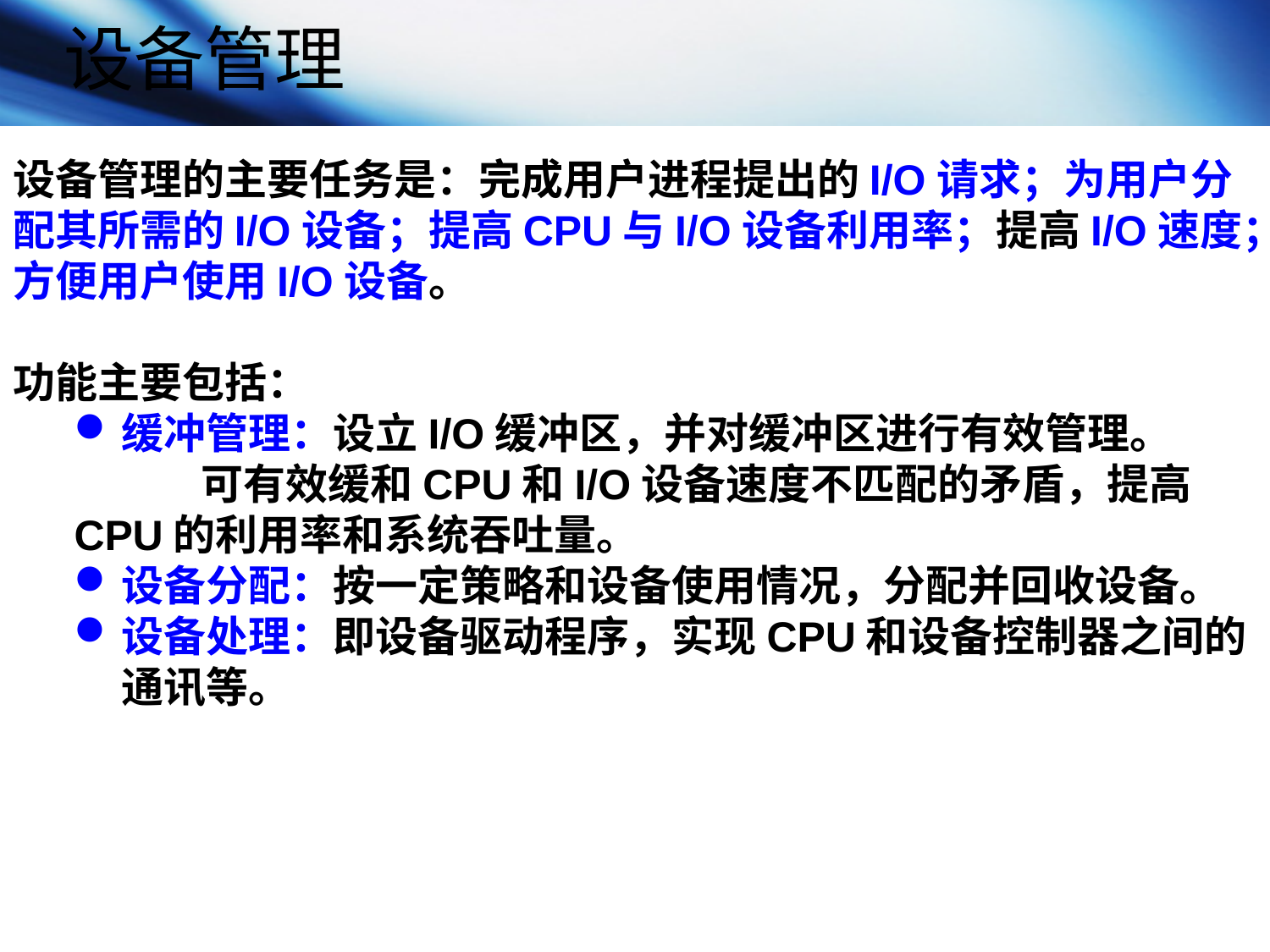

设备管理
设备管理的主要任务是：完成用户进程提出的I/O请求；为用户分配其所需的I/O设备；提高CPU与I/O设备利用率；提高I/O速度；方便用户使用I/O设备。

功能主要包括：
缓冲管理：设立I/O缓冲区，并对缓冲区进行有效管理。
	可有效缓和CPU和I/O设备速度不匹配的矛盾，提高CPU的利用率和系统吞吐量。
设备分配：按一定策略和设备使用情况，分配并回收设备。
设备处理：即设备驱动程序，实现CPU和设备控制器之间的通讯等。